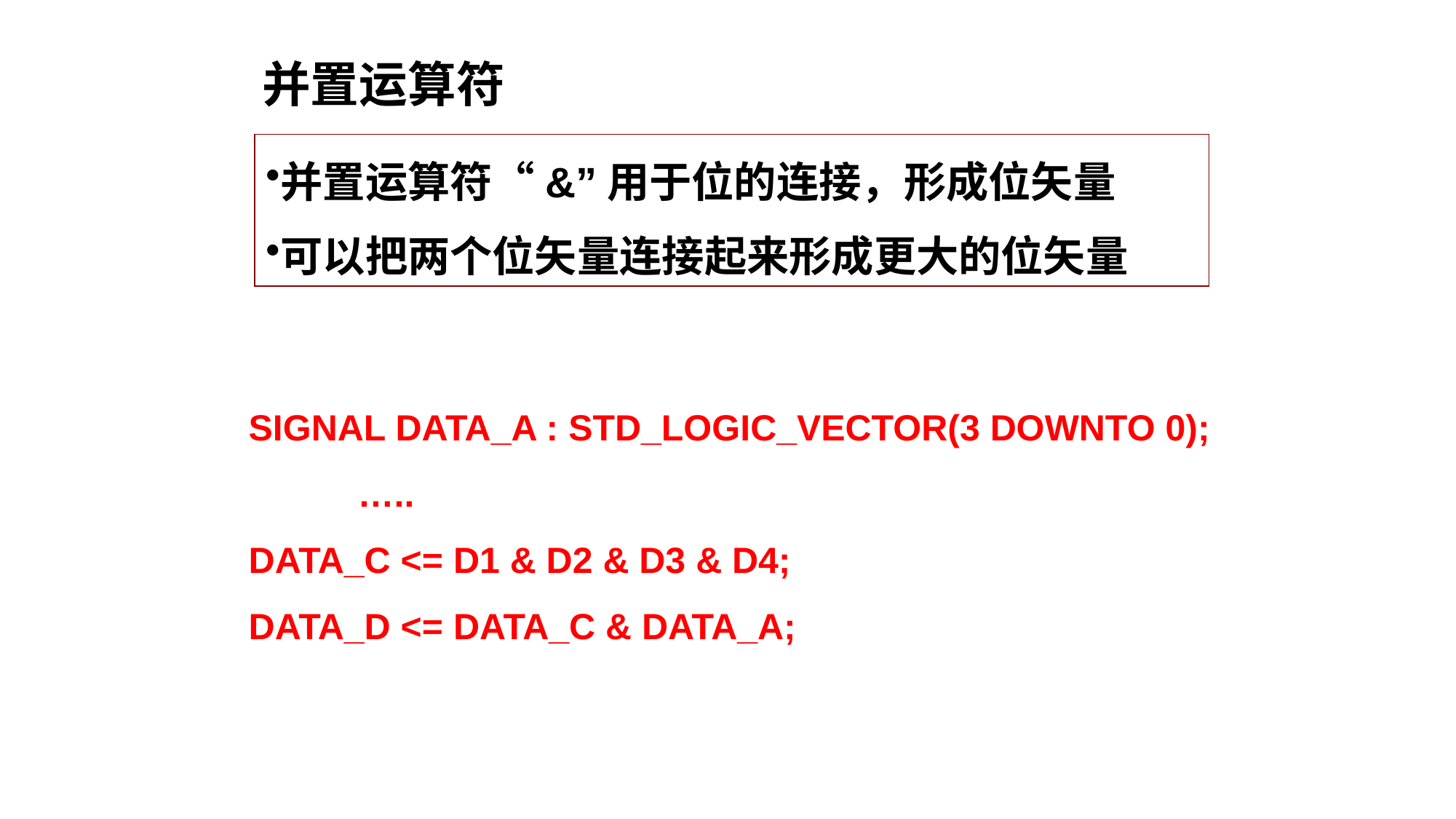

并置运算符
并置运算符“&”用于位的连接，形成位矢量
可以把两个位矢量连接起来形成更大的位矢量
SIGNAL DATA_A : STD_LOGIC_VECTOR(3 DOWNTO 0);
	…..
DATA_C <= D1 & D2 & D3 & D4;
DATA_D <= DATA_C & DATA_A;